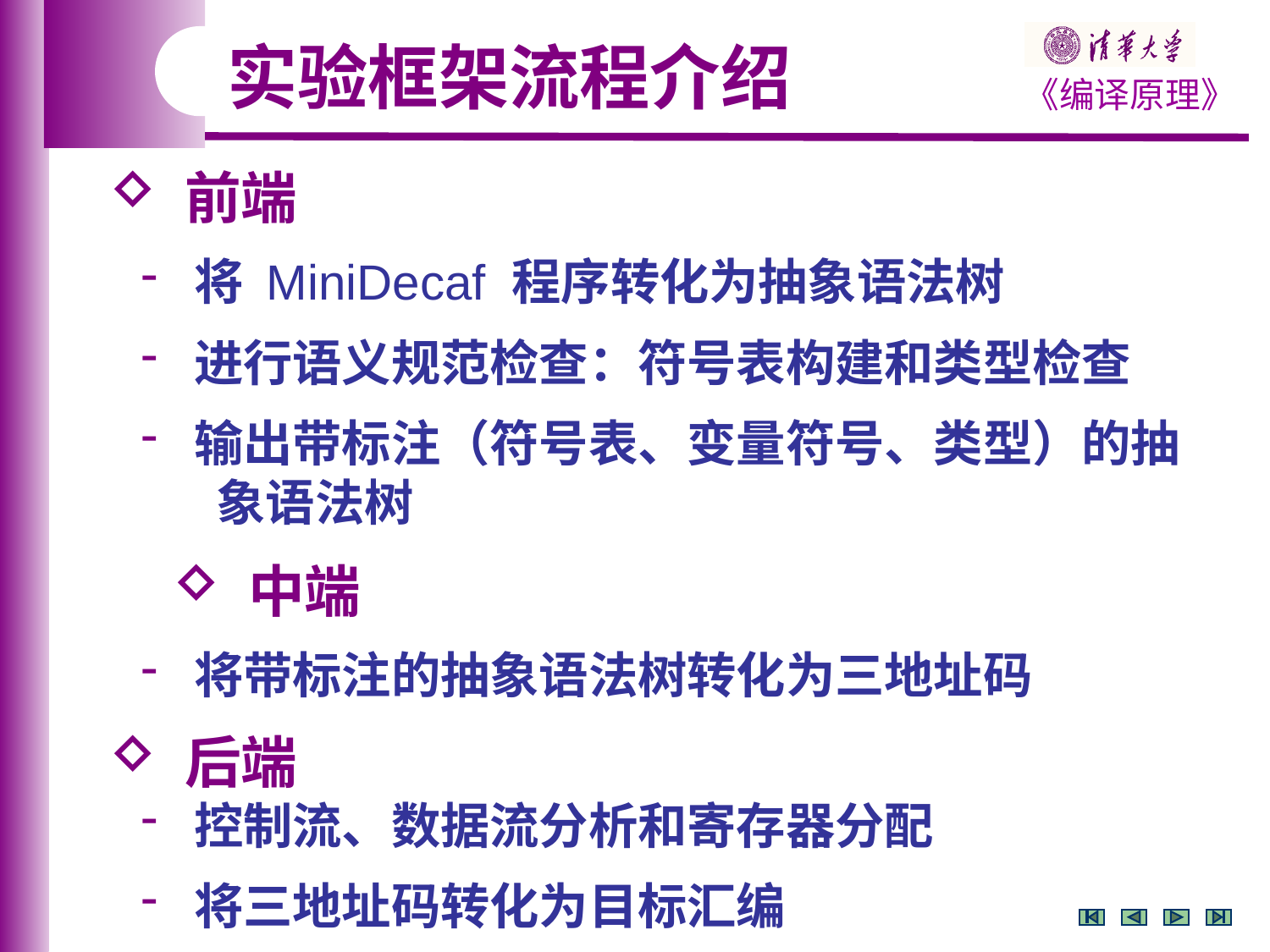

实验框架流程介绍
 前端

 将 MiniDecaf 程序转化为抽象语法树

 进行语义规范检查：符号表构建和类型检查

 输出带标注（符号表、变量符号、类型）的抽
   象语法树

 中端

 将带标注的抽象语法树转化为三地址码

 后端
 控制流、数据流分析和寄存器分配

 将三地址码转化为目标汇编